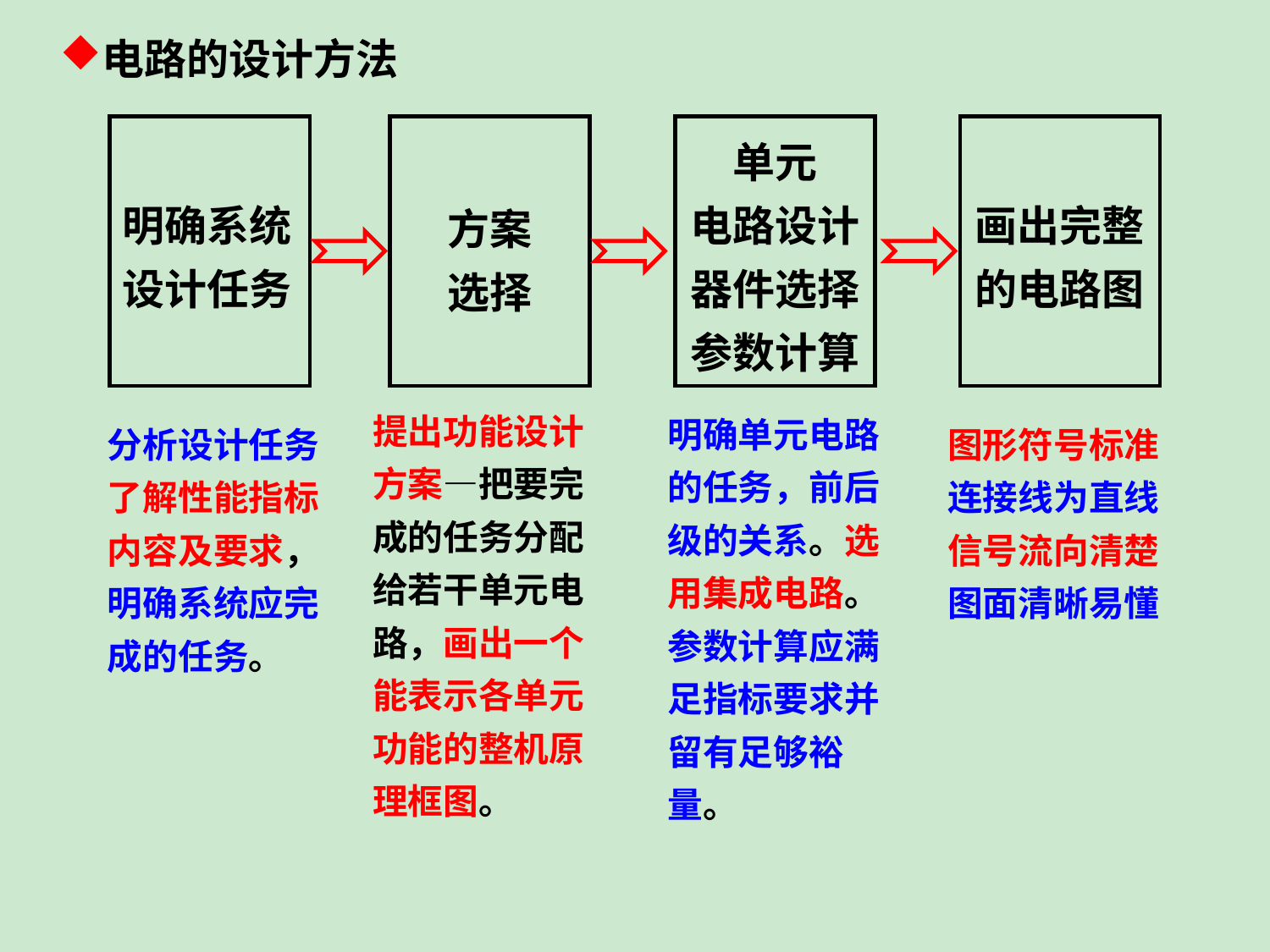

电路的设计方法

明确系统设计任务

方案
选择

单元
电路设计器件选择
参数计算

画出完整
的电路图

提出功能设计方案—把要完成的任务分配给若干单元电路，画出一个能表示各单元功能的整机原理框图。
明确单元电路的任务，前后级的关系。选用集成电路。参数计算应满足指标要求并留有足够裕量。
分析设计任务了解性能指标内容及要求，明确系统应完成的任务。
图形符号标准
连接线为直线
信号流向清楚
图面清晰易懂